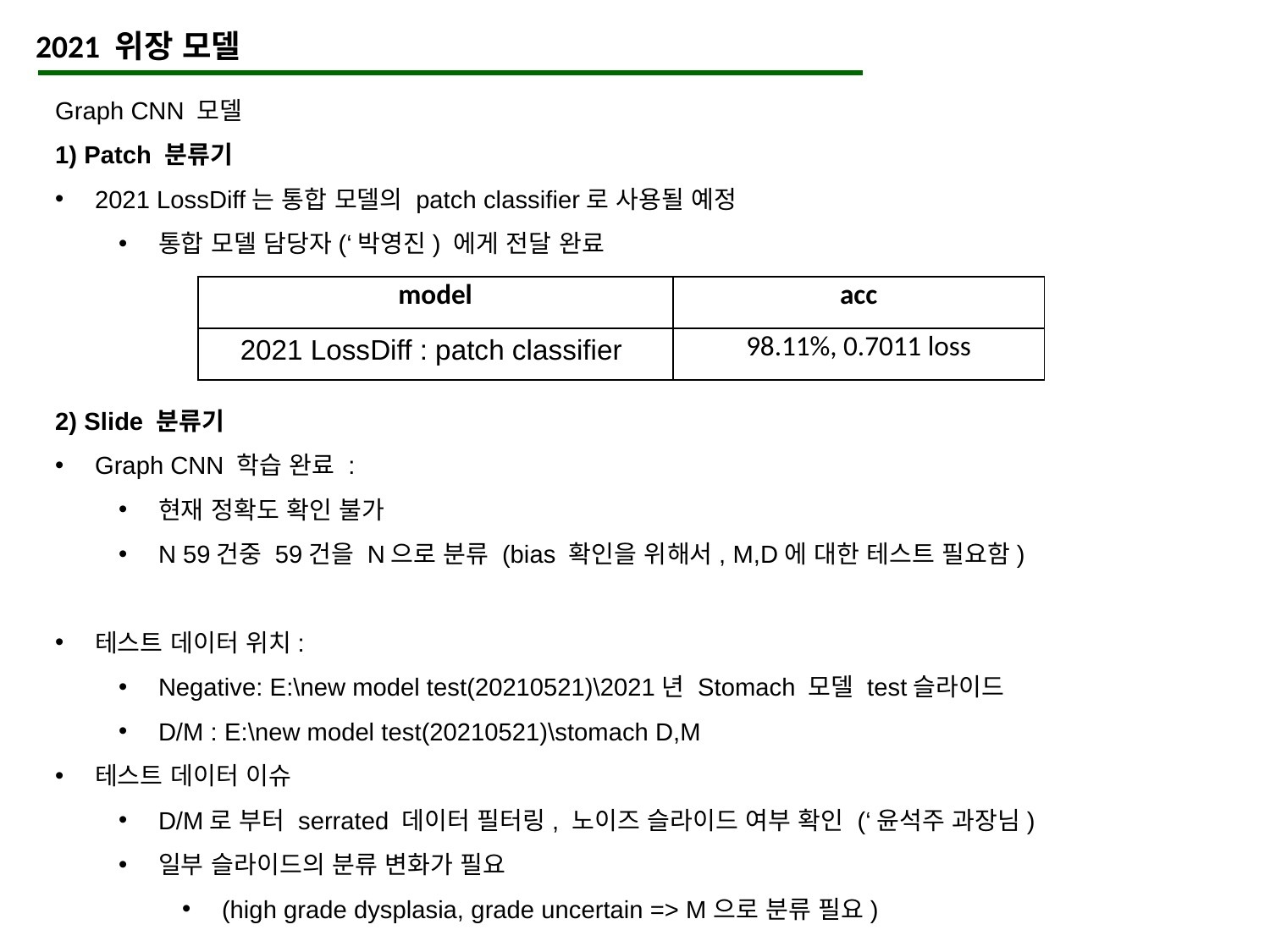

2021 위장 모델
Graph CNN 모델
1) Patch 분류기
2021 LossDiff는 통합 모델의 patch classifier로 사용될 예정
통합 모델 담당자(‘박영진) 에게 전달 완료

2) Slide 분류기
Graph CNN 학습 완료 :
현재 정확도 확인 불가
N 59건중 59건을 N으로 분류 (bias 확인을 위해서, M,D에 대한 테스트 필요함)

테스트 데이터 위치:
Negative: E:\new model test(20210521)\2021년 Stomach 모델 test슬라이드
D/M : E:\new model test(20210521)\stomach D,M
테스트 데이터 이슈
D/M로 부터 serrated 데이터 필터링, 노이즈 슬라이드 여부 확인 (‘윤석주 과장님)
일부 슬라이드의 분류 변화가 필요
(high grade dysplasia, grade uncertain => M으로 분류 필요)

| model | acc |
| --- | --- |
| 2021 LossDiff : patch classifier | 98.11%, 0.7011 loss |